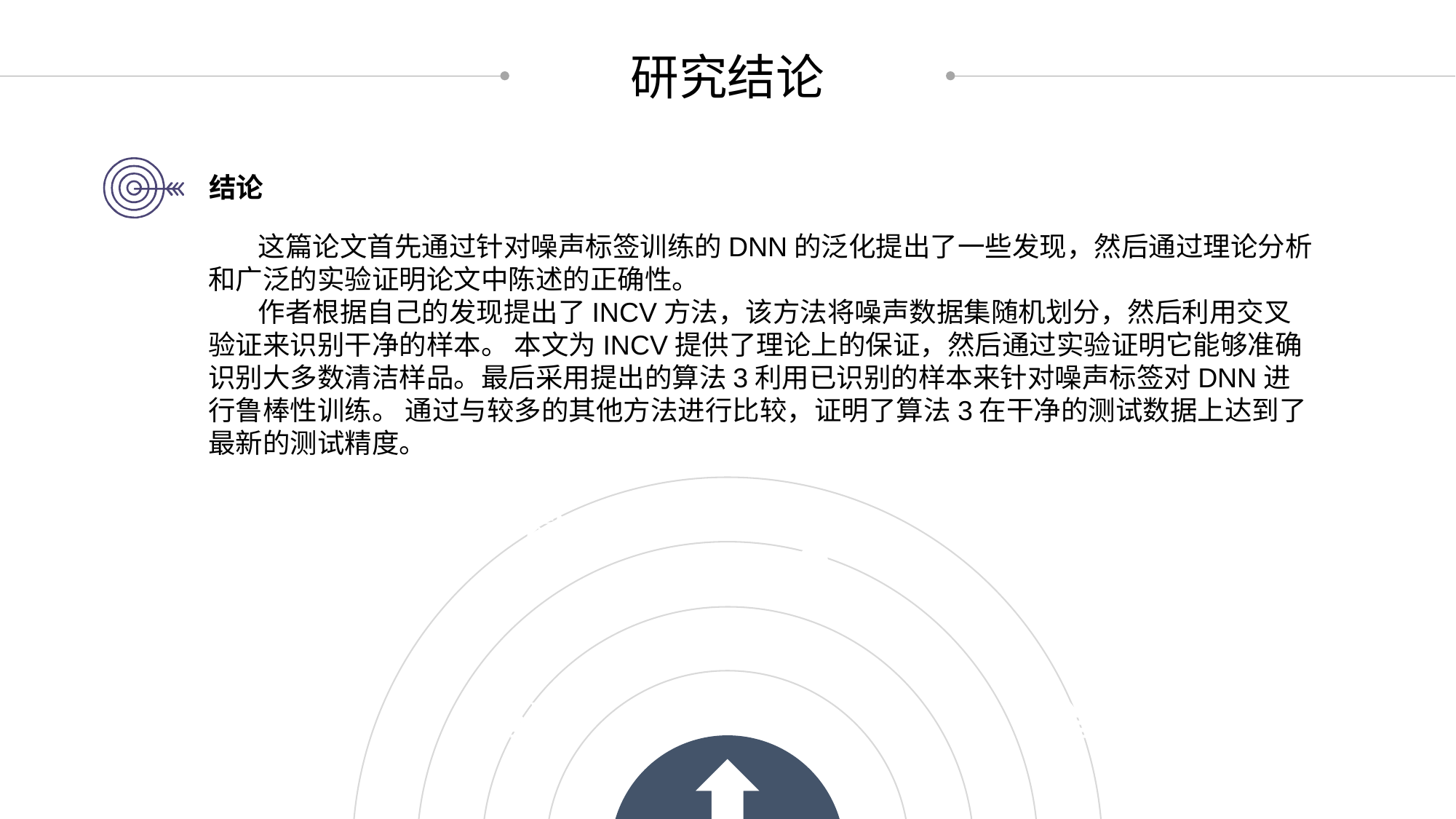

研究结论

结论
       这篇论文首先通过针对噪声标签训练的DNN的泛化提出了一些发现，然后通过理论分析和广泛的实验证明论文中陈述的正确性。
       作者根据自己的发现提出了INCV方法，该方法将噪声数据集随机划分，然后利用交叉验证来识别干净的样本。 本文为INCV提供了理论上的保证，然后通过实验证明它能够准确识别大多数清洁样品。最后采用提出的算法3利用已识别的样本来针对噪声标签对DNN进行鲁棒性训练。 通过与较多的其他方法进行比较，证明了算法3在干净的测试数据上达到了最新的测试精度。